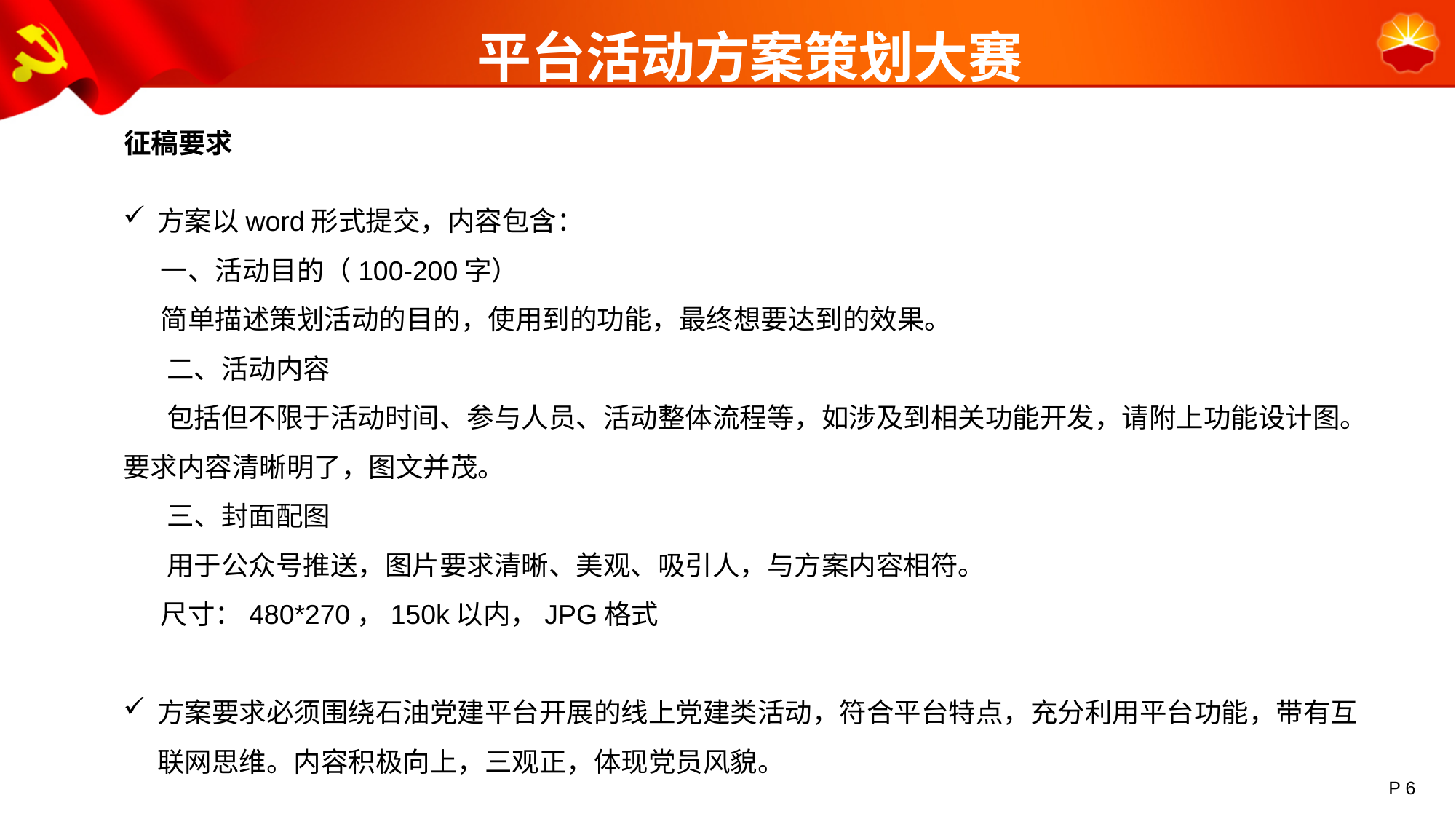

平台活动方案策划大赛
征稿要求
方案以word形式提交，内容包含：
     一、活动目的（100-200字）
     简单描述策划活动的目的，使用到的功能，最终想要达到的效果。
      二、活动内容
      包括但不限于活动时间、参与人员、活动整体流程等，如涉及到相关功能开发，请附上功能设计图。要求内容清晰明了，图文并茂。
      三、封面配图
      用于公众号推送，图片要求清晰、美观、吸引人，与方案内容相符。
     尺寸：480*270，150k以内，JPG格式

方案要求必须围绕石油党建平台开展的线上党建类活动，符合平台特点，充分利用平台功能，带有互联网思维。内容积极向上，三观正，体现党员风貌。